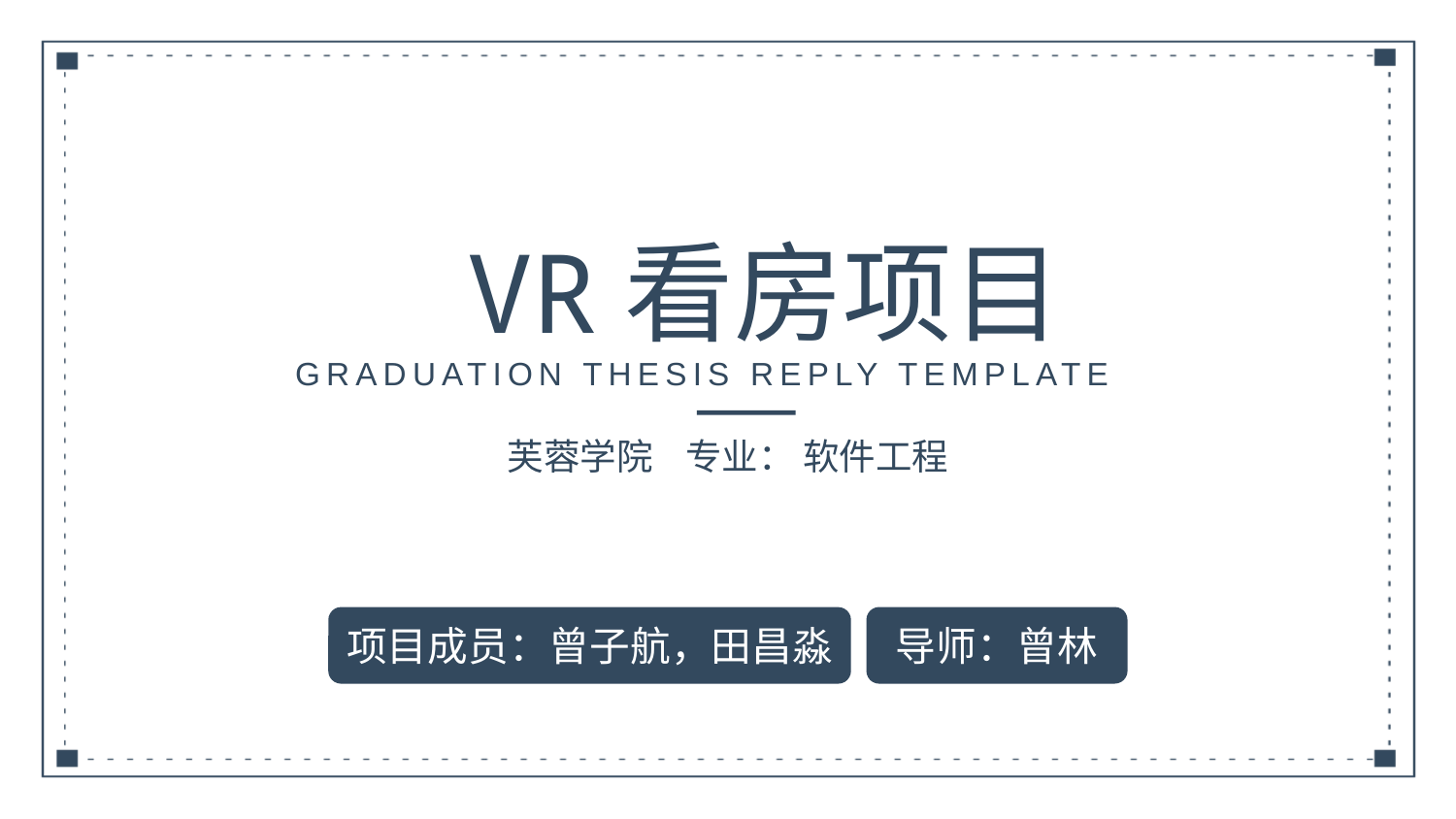

VR看房项目
GRADUATION THESIS REPLY TEMPLATE

芙蓉学院    专业： 软件工程
导师：曾林
项目成员：曾子航，田昌淼